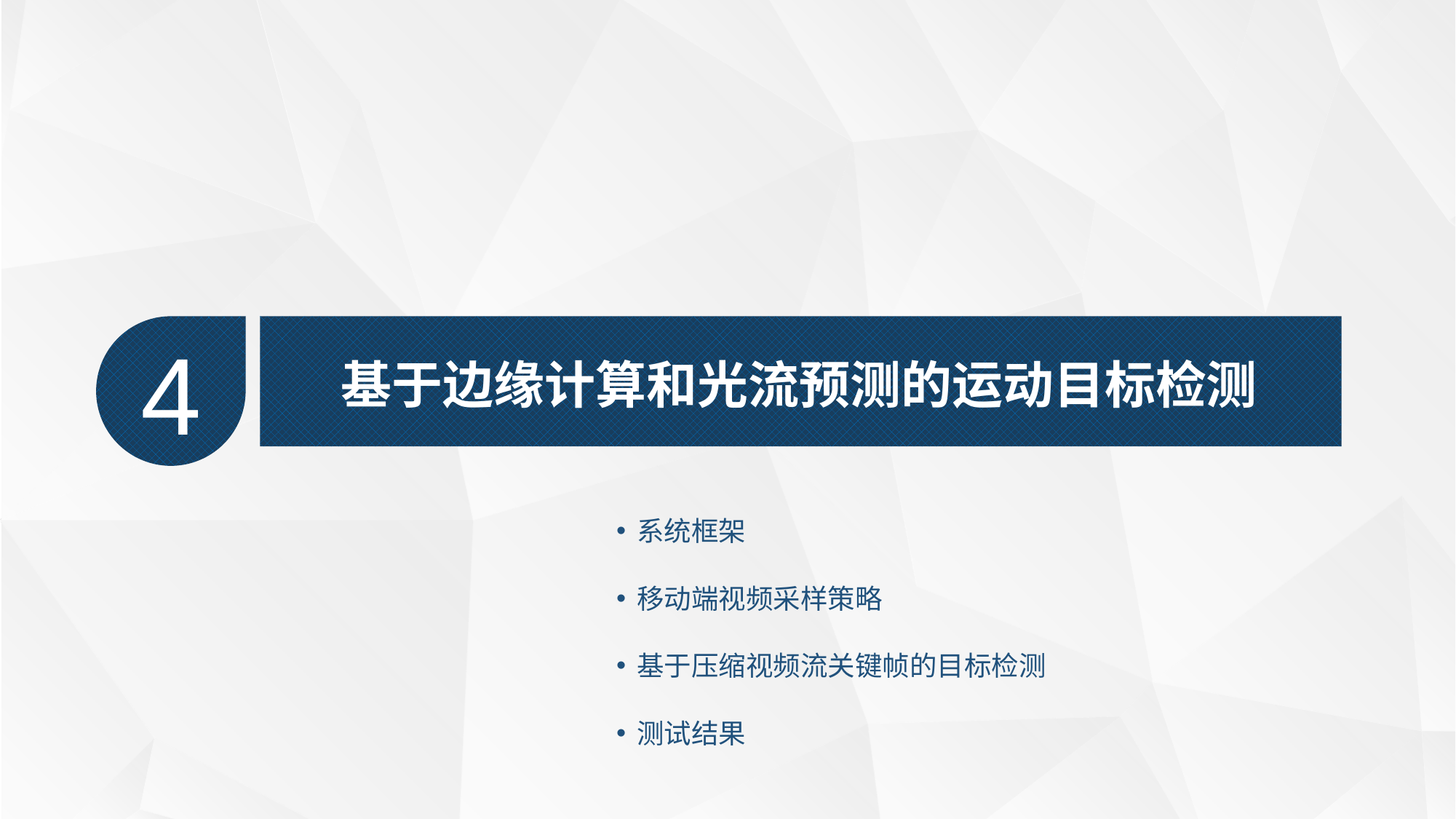

4
基于边缘计算和光流预测的运动目标检测
系统框架
移动端视频采样策略
基于压缩视频流关键帧的目标检测
测试结果